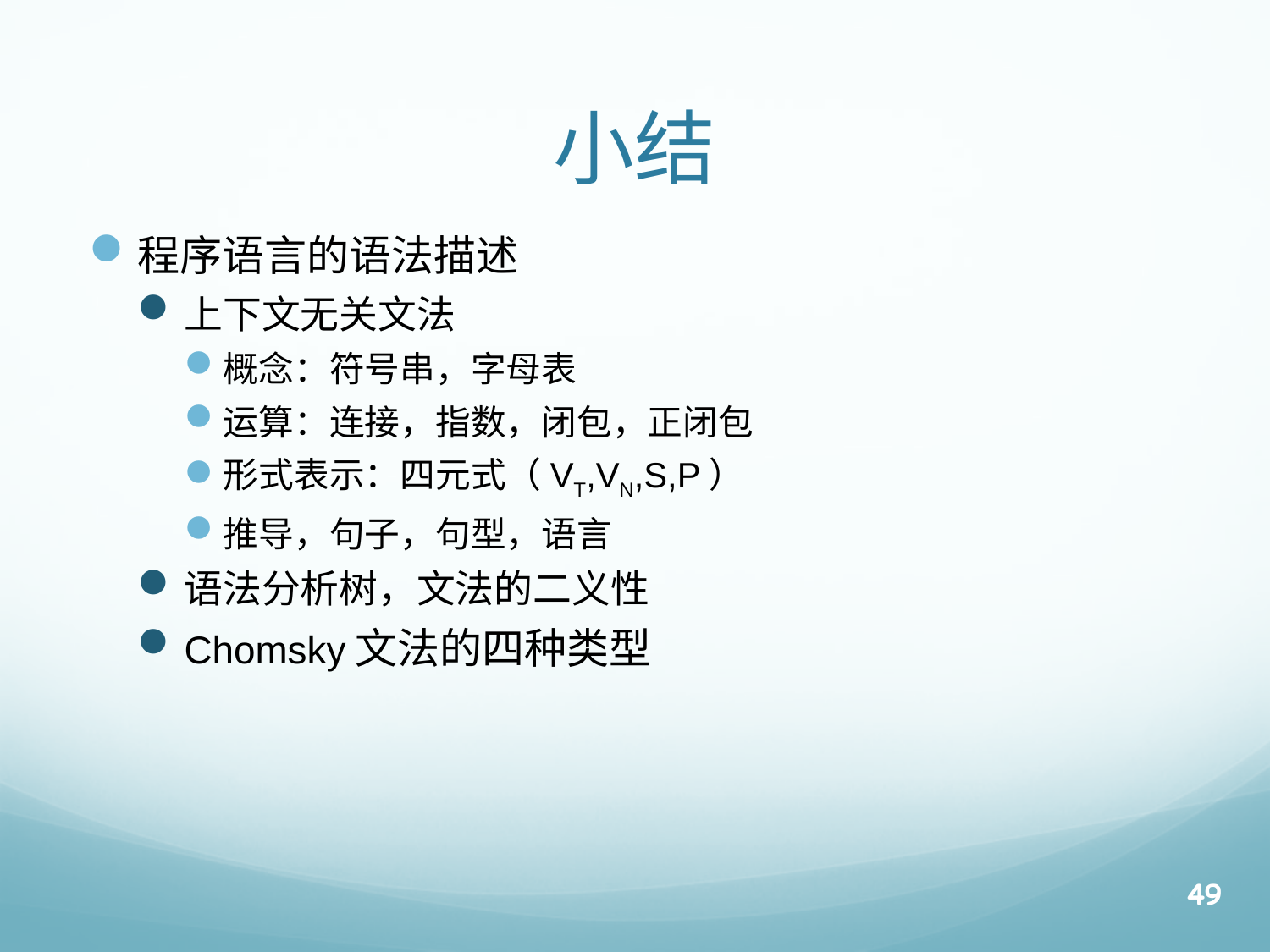

# 小结
程序语言的语法描述
上下文无关文法
概念：符号串，字母表
运算：连接，指数，闭包，正闭包
形式表示：四元式（VT,VN,S,P）
推导，句子，句型，语言
语法分析树，文法的二义性
Chomsky文法的四种类型
49